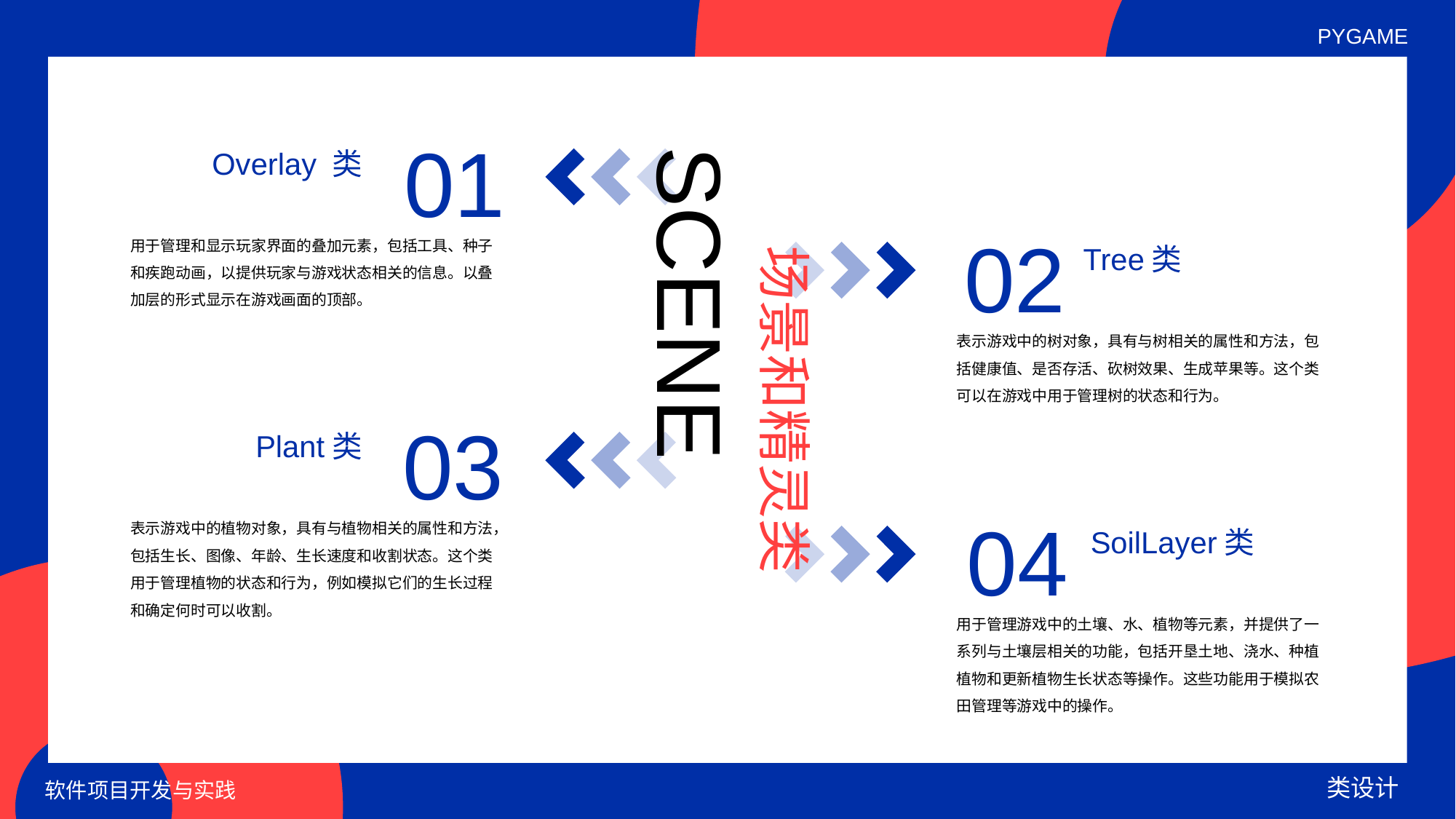

PYGAME

01
场景和精灵类
SCENE

Overlay 类

02
用于管理和显示玩家界面的叠加元素，包括工具、种子和疾跑动画，以提供玩家与游戏状态相关的信息。以叠加层的形式显示在游戏画面的顶部。
Tree类

表示游戏中的树对象，具有与树相关的属性和方法，包括健康值、是否存活、砍树效果、生成苹果等。这个类可以在游戏中用于管理树的状态和行为。
03
Plant类

04
表示游戏中的植物对象，具有与植物相关的属性和方法，包括生长、图像、年龄、生长速度和收割状态。这个类用于管理植物的状态和行为，例如模拟它们的生长过程和确定何时可以收割。
SoilLayer类

用于管理游戏中的土壤、水、植物等元素，并提供了一系列与土壤层相关的功能，包括开垦土地、浇水、种植植物和更新植物生长状态等操作。这些功能用于模拟农田管理等游戏中的操作。
类设计
软件项目开发与实践